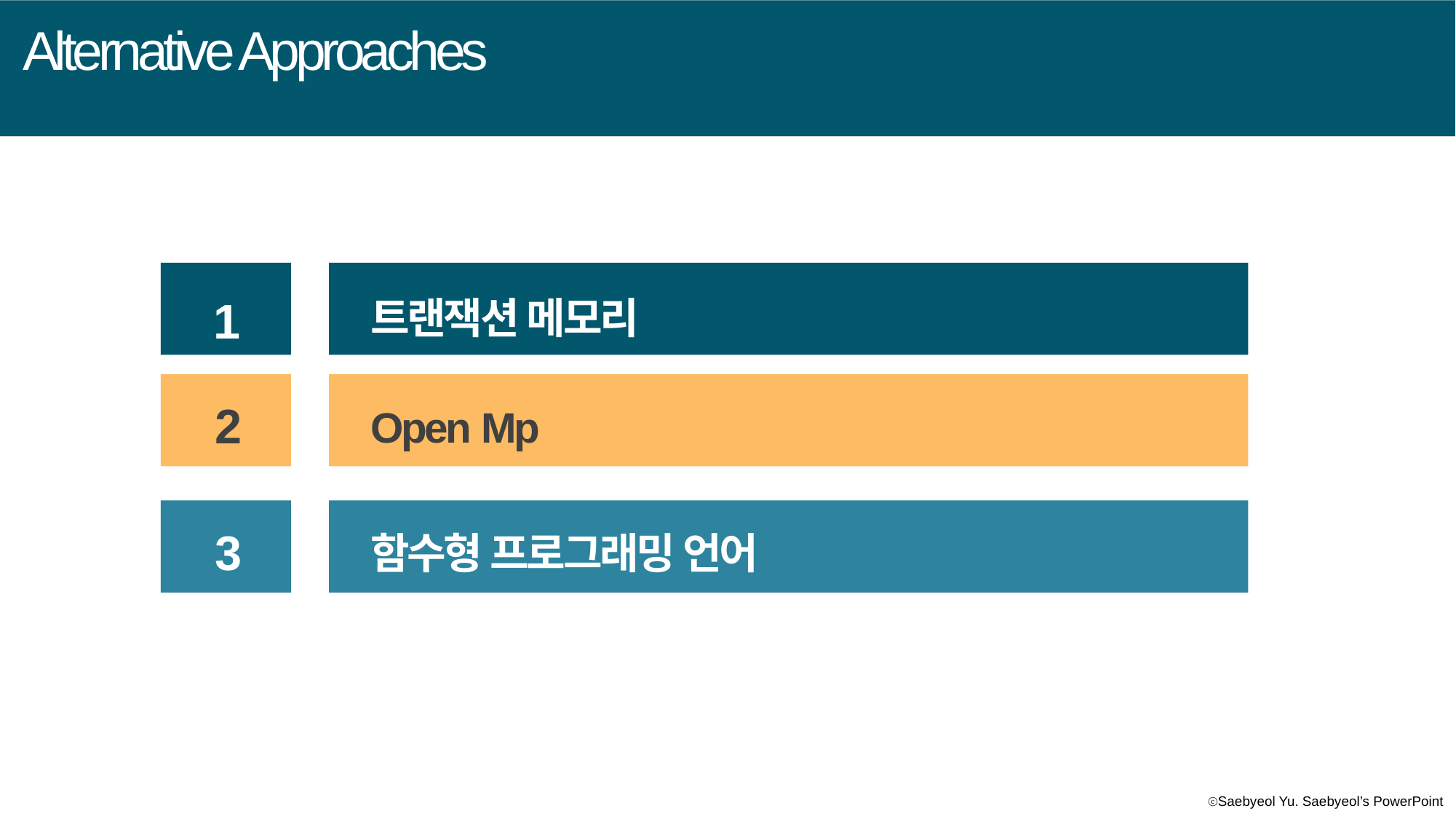

Alternative Approaches

1
트랜잭션 메모리

2
Open Mp

3
함수형 프로그래밍 언어